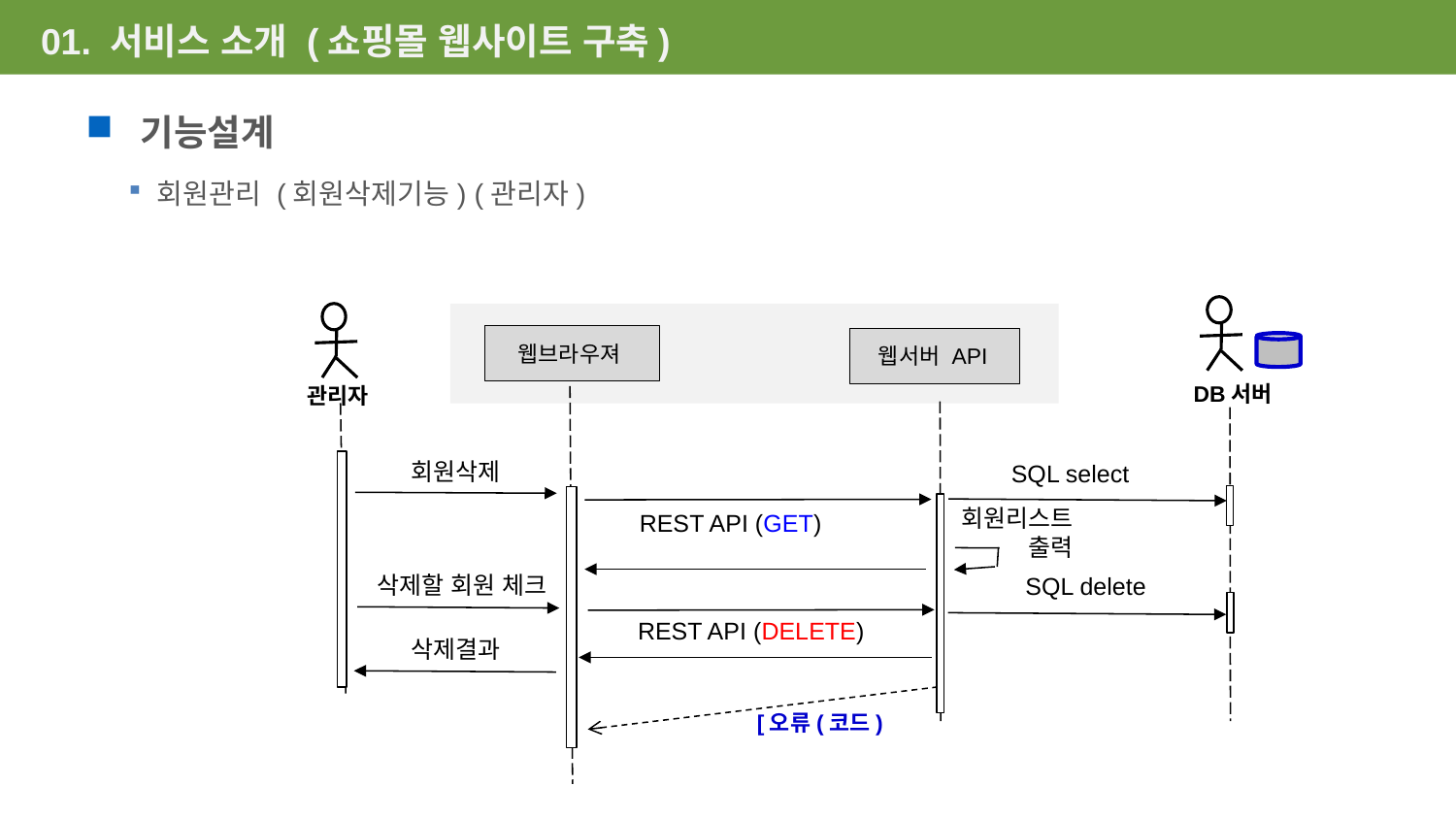

01. 서비스 소개 (쇼핑몰 웹사이트 구축)
기능설계
회원관리 (회원삭제기능) (관리자)

웹브라우져
웹서버 API
DB서버
관리자
회원삭제

 SQL select

회원리스트
출력
REST API (GET)
삭제할 회원 체크
 SQL delete

REST API (DELETE)
삭제결과
[오류(코드)